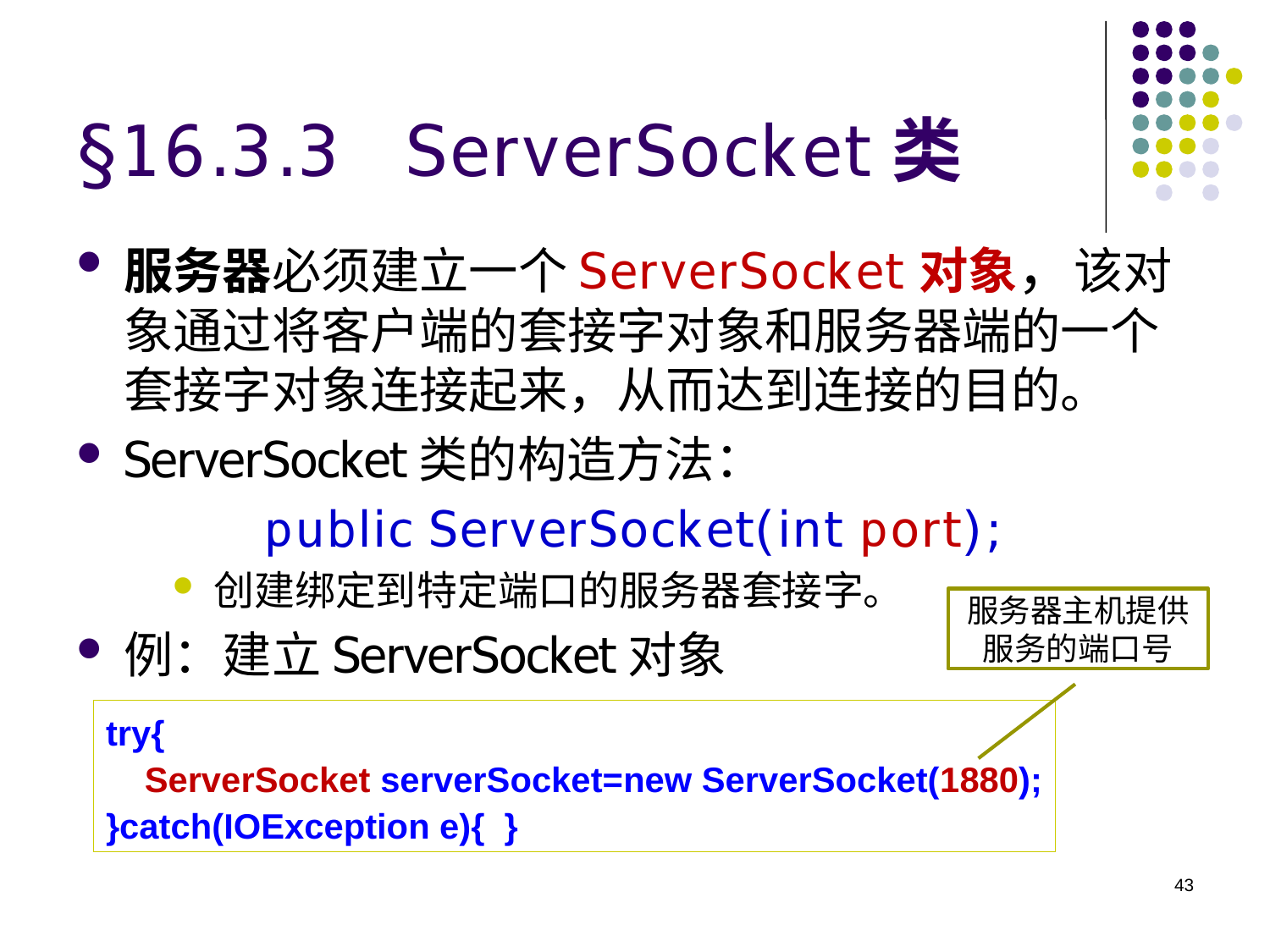

# §16.3.3   ServerSocket类
服务器必须建立一个ServerSocket对象，该对象通过将客户端的套接字对象和服务器端的一个套接字对象连接起来，从而达到连接的目的。
ServerSocket类的构造方法：
public ServerSocket(int port);
创建绑定到特定端口的服务器套接字。
例：建立ServerSocket对象
服务器主机提供服务的端口号
try{
    ServerSocket serverSocket=new ServerSocket(1880);
}catch(IOException e){  }
43